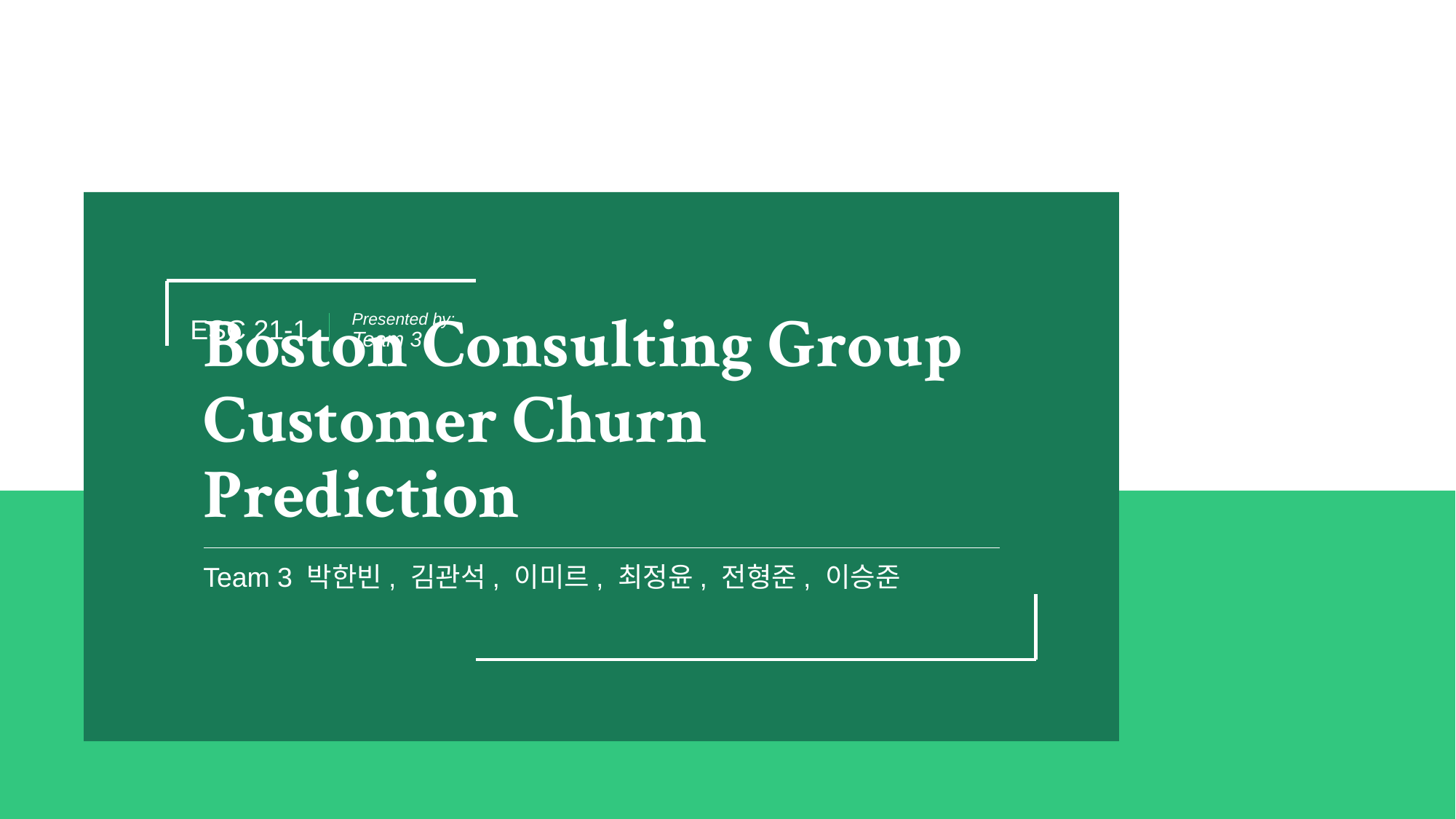

Presented by:
Team 3
ESC 21-1
Boston Consulting Group Customer Churn Prediction
Team 3 박한빈, 김관석, 이미르, 최정윤, 전형준, 이승준